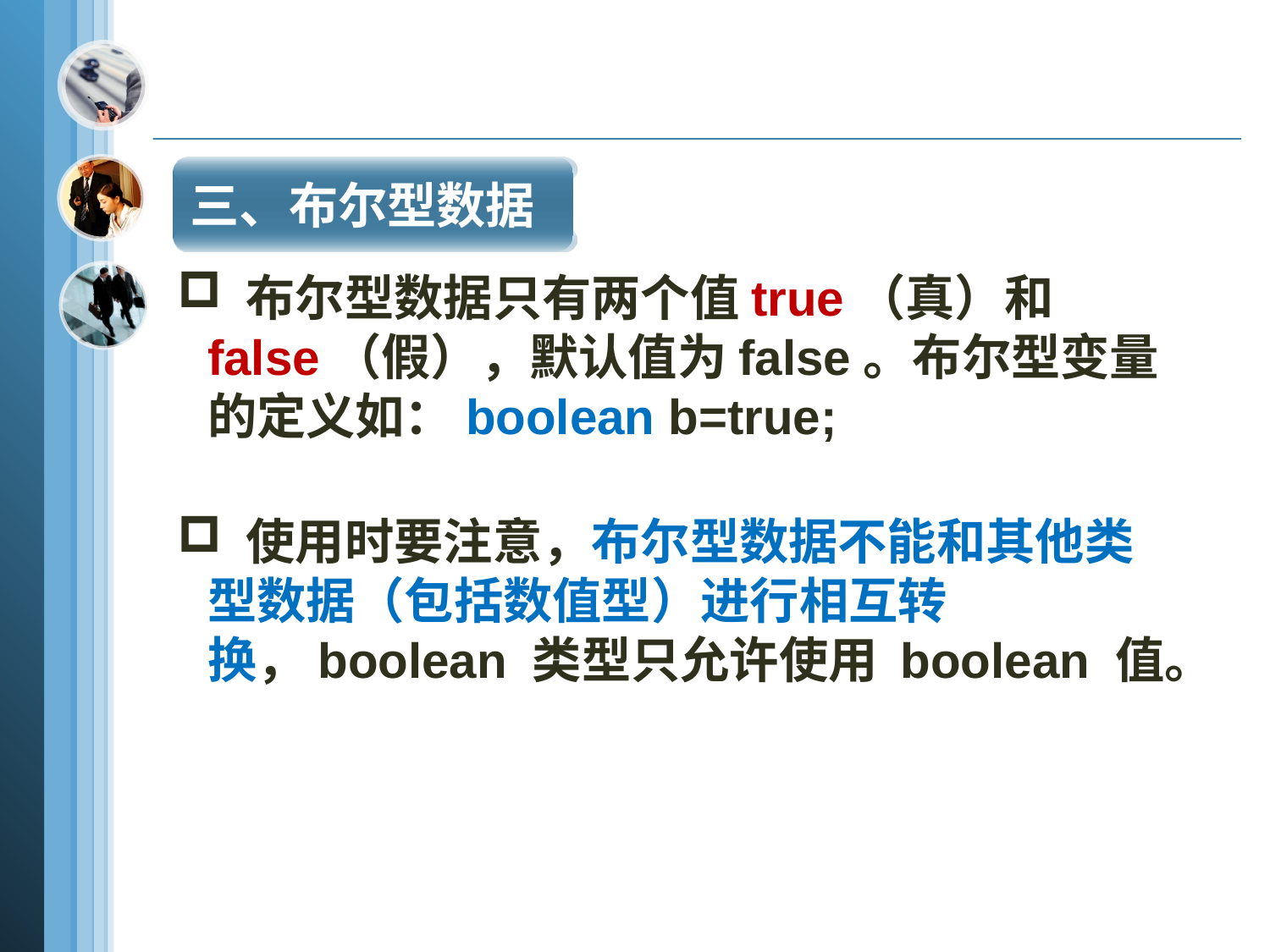

三、布尔型数据

 布尔型数据只有两个值true（真）和false（假），默认值为false。布尔型变量的定义如：boolean b=true;
 使用时要注意，布尔型数据不能和其他类型数据（包括数值型）进行相互转换，boolean 类型只允许使用 boolean 值。